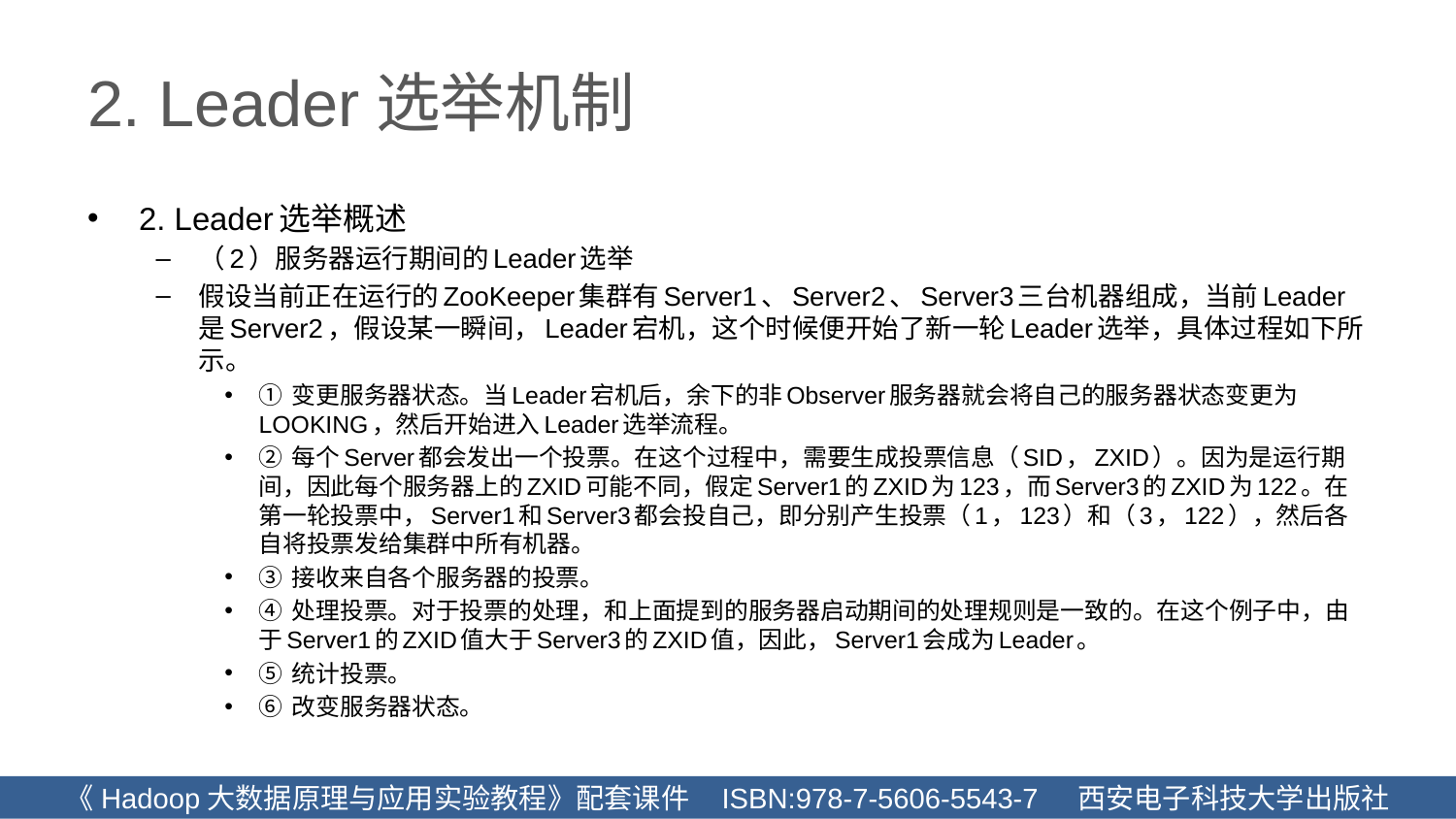

# 2. Leader选举机制
2. Leader选举概述
（2）服务器运行期间的Leader选举
假设当前正在运行的ZooKeeper集群有Server1、Server2、Server3三台机器组成，当前Leader是Server2，假设某一瞬间，Leader宕机，这个时候便开始了新一轮Leader选举，具体过程如下所示。
① 变更服务器状态。当Leader宕机后，余下的非Observer服务器就会将自己的服务器状态变更为LOOKING，然后开始进入Leader选举流程。
② 每个Server都会发出一个投票。在这个过程中，需要生成投票信息（SID，ZXID）。因为是运行期间，因此每个服务器上的ZXID可能不同，假定Server1的ZXID为123，而Server3的ZXID为122。在第一轮投票中，Server1和Server3都会投自己，即分别产生投票（1，123）和（3，122），然后各自将投票发给集群中所有机器。
③ 接收来自各个服务器的投票。
④ 处理投票。对于投票的处理，和上面提到的服务器启动期间的处理规则是一致的。在这个例子中，由于Server1的ZXID值大于Server3的ZXID值，因此，Server1会成为Leader。
⑤ 统计投票。
⑥ 改变服务器状态。